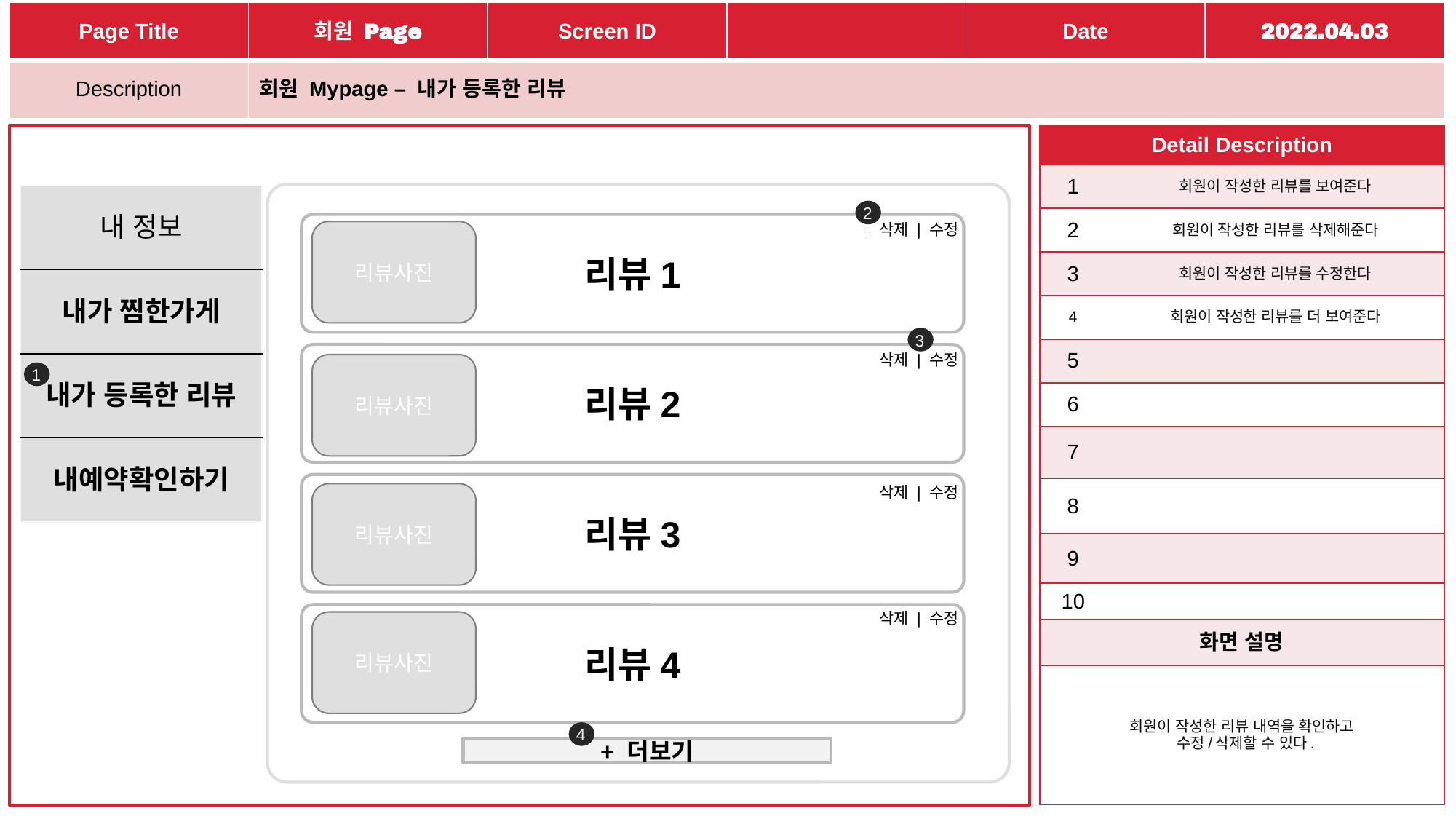

| Page Title | 회원 Page | Screen ID |  | Date | 2022.04.03 |
| --- | --- | --- | --- | --- | --- |
| Description | 회원 Mypage – 내가 등록한 리뷰 |  |  |  |  |
| Detail Description |  |
| --- | --- |
| 1 | 회원이 작성한 리뷰를 보여준다 |
| 2 | 회원이 작성한 리뷰를 삭제해준다 |
| 3 | 회원이 작성한 리뷰를 수정한다 |
| 4 | 회원이 작성한 리뷰를 더 보여준다 |
| 5 |  |
| 6 |  |
| 7 |  |
| 8 |  |
| 9 |  |
| 10 |  |
| 화면 설명 |  |
| 회원이 작성한 리뷰 내역을 확인하고 수정/삭제할 수 있다. |  |

| 내 정보 |
| --- |
| 내가 찜한가게 |
| 내가 등록한 리뷰 |
| 내예약확인하기 |
25

리뷰1
삭제 | 수정
리뷰사진
3

리뷰2
삭제 | 수정
리뷰사진
1

리뷰3
삭제 | 수정
리뷰사진
삭제 | 수정
리뷰4
리뷰사진
4

+ 더보기